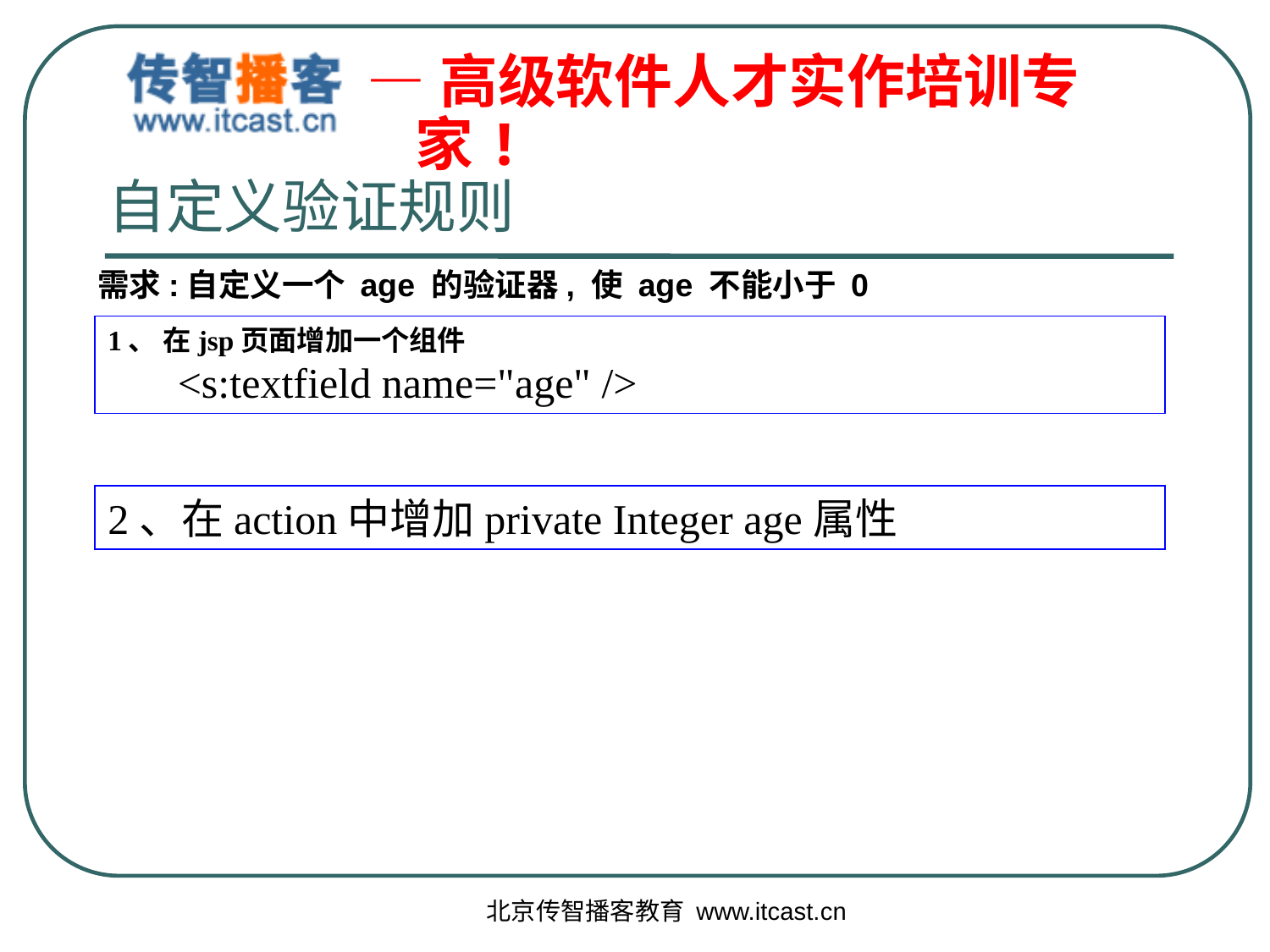

# 自定义验证规则
需求:自定义一个 age 的验证器, 使 age 不能小于 0
1、 在jsp页面增加一个组件
          <s:textfield name="age" />
2、在action中增加private Integer age属性
北京传智播客教育 www.itcast.cn